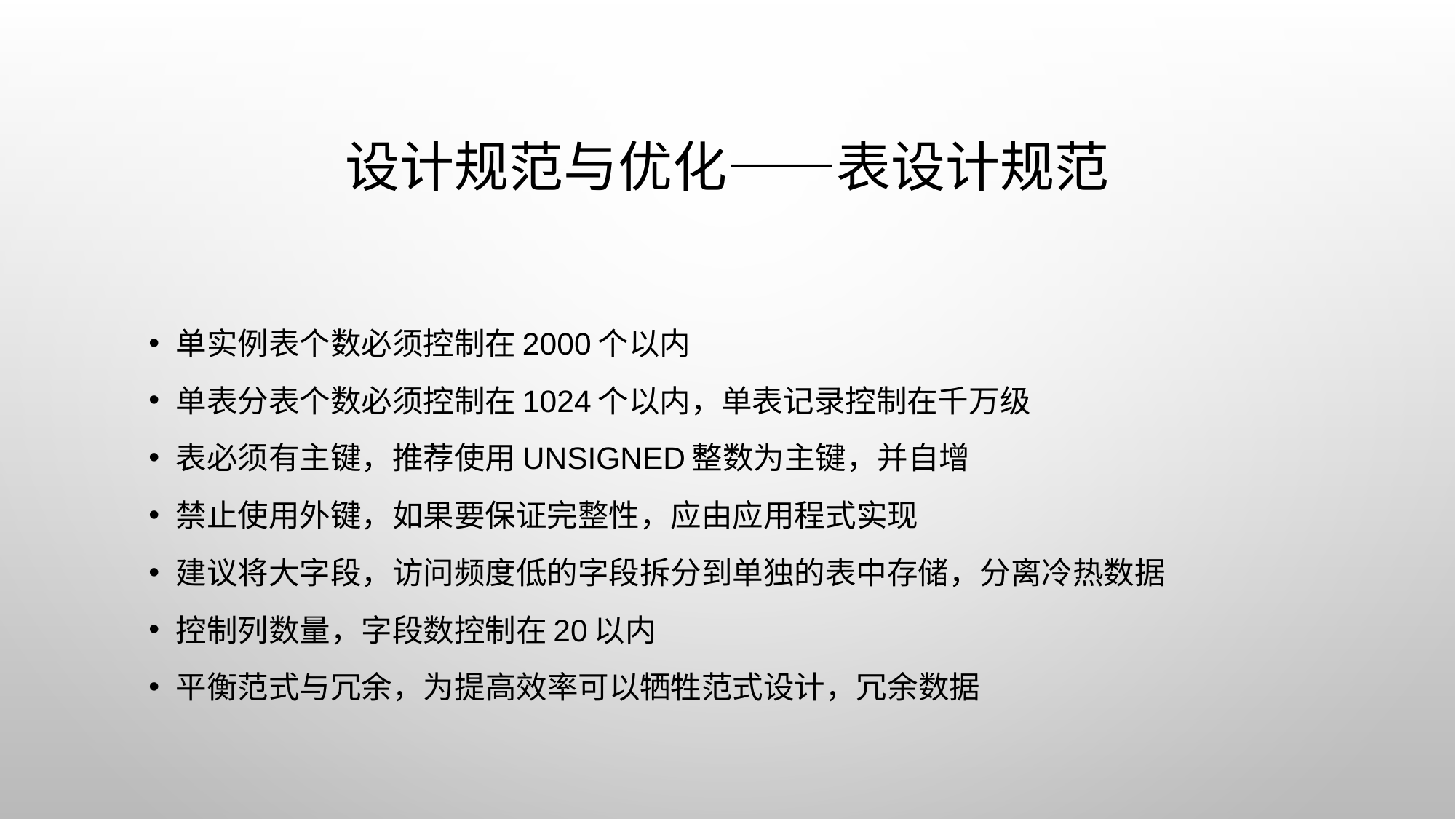

# 设计规范与优化——表设计规范
单实例表个数必须控制在2000个以内
单表分表个数必须控制在1024个以内，单表记录控制在千万级
表必须有主键，推荐使用UNSIGNED整数为主键，并自增
禁止使用外键，如果要保证完整性，应由应用程式实现
建议将大字段，访问频度低的字段拆分到单独的表中存储，分离冷热数据
控制列数量，字段数控制在20以内
平衡范式与冗余，为提高效率可以牺牲范式设计，冗余数据